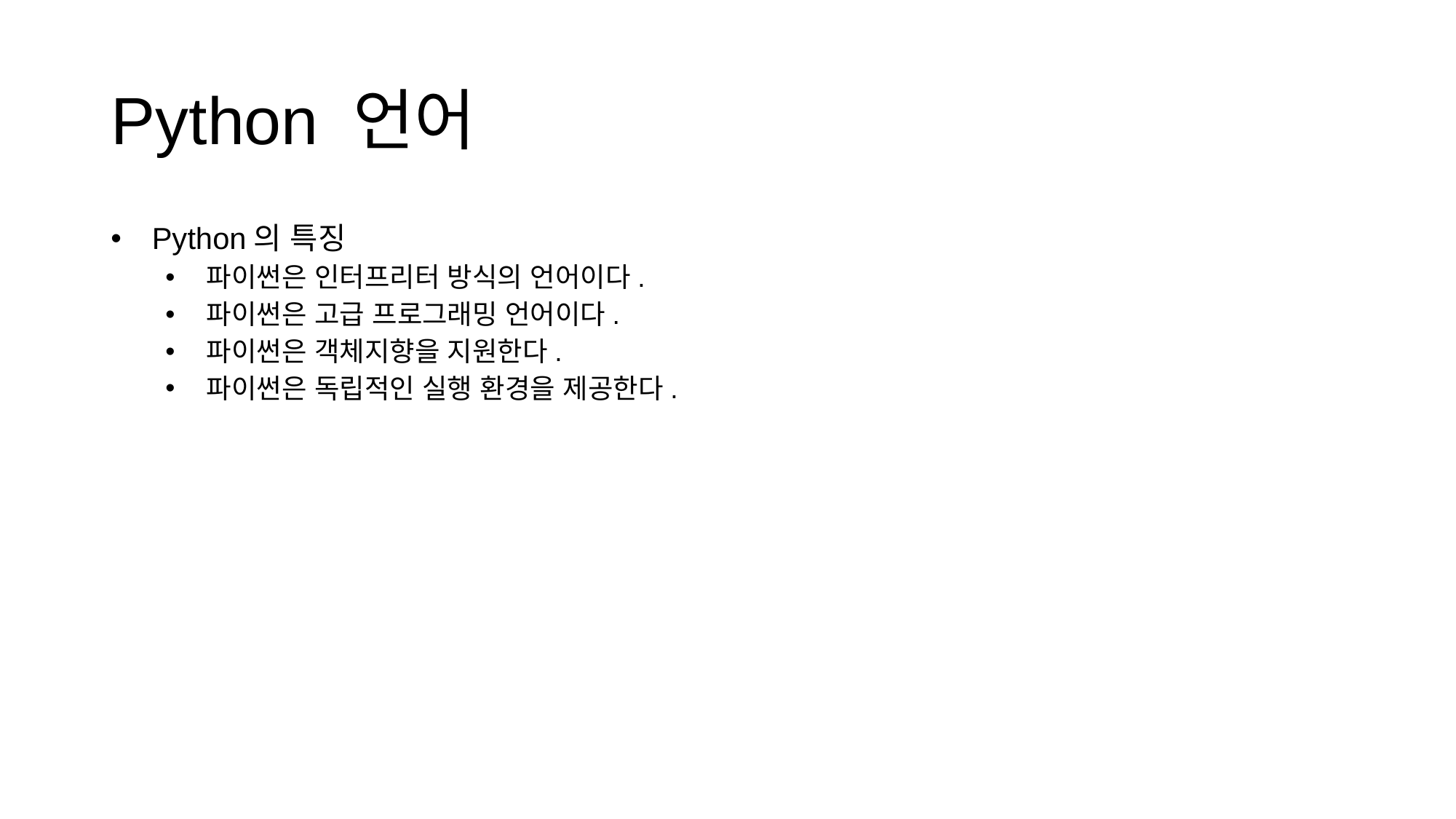

# Python 언어
Python의 특징
파이썬은 인터프리터 방식의 언어이다.
파이썬은 고급 프로그래밍 언어이다.
파이썬은 객체지향을 지원한다.
파이썬은 독립적인 실행 환경을 제공한다.